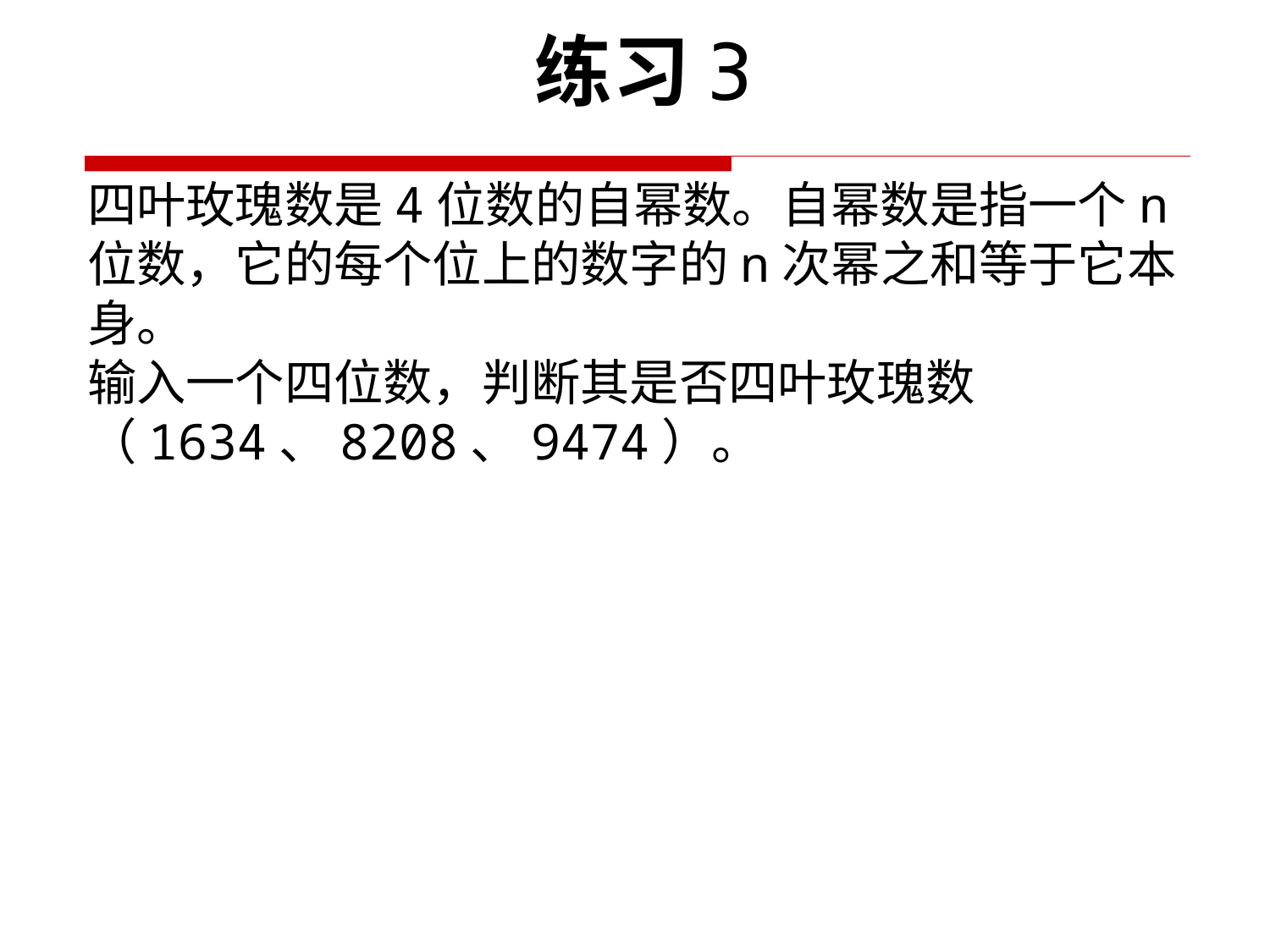

练习3
四叶玫瑰数是4位数的自幂数。自幂数是指一个n位数，它的每个位上的数字的n次幂之和等于它本身。
输入一个四位数，判断其是否四叶玫瑰数（1634、8208、9474）。